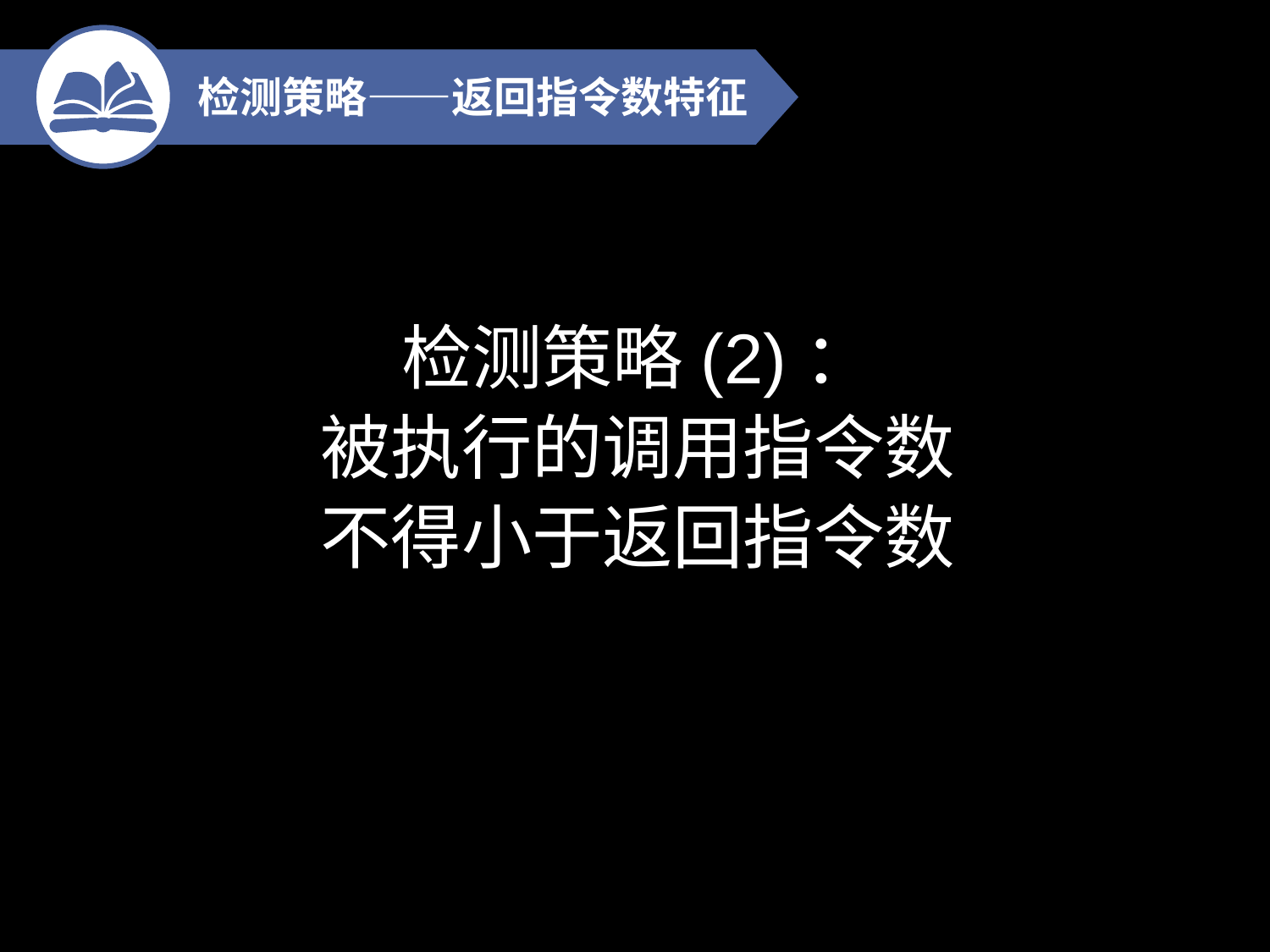

检测策略——返回指令数特征
检测策略(2)：
被执行的调用指令数
不得小于返回指令数